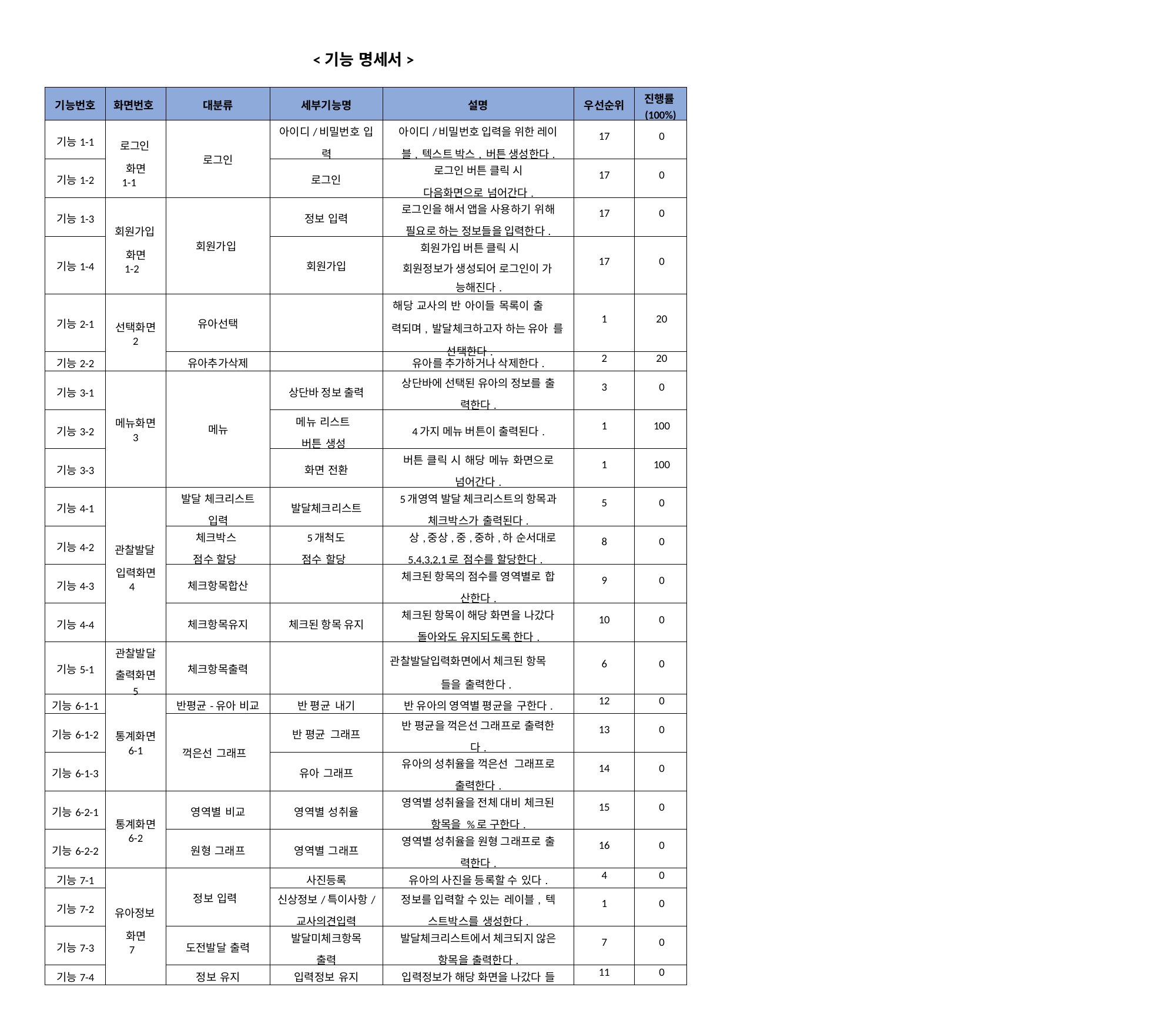

<기능 명세서>
| 기능번호 | 화면번호 | 대분류 | 세부기능명 | 설명 | 우선순위 | 진행률 (100%) |
| --- | --- | --- | --- | --- | --- | --- |
| 기능1-1 | 로그인 화면 1-1 | 로그인 | 아이디/비밀번호 입 력 | 아이디/비밀번호 입력을 위한 레이 블, 텍스트 박스, 버튼 생성한다. | 17 | 0 |
| 기능1-2 |  |  | 로그인 | 로그인 버튼 클릭 시 다음화면으로 넘어간다. | 17 | 0 |
| 기능1-3 | 회원가입 화면 1-2 | 회원가입 | 정보 입력 | 로그인을 해서 앱을 사용하기 위해 필요로 하는 정보들을 입력한다. | 17 | 0 |
| 기능1-4 |  |  | 회원가입 | 회원가입 버튼 클릭 시 회원정보가 생성되어 로그인이 가 능해진다. | 17 | 0 |
| 기능2-1 | 선택화면 2 | 유아선택 |  | 해당 교사의 반 아이들 목록이 출 력되며, 발달체크하고자 하는 유아 를 선택한다. | 1 | 20 |
| 기능2-2 |  | 유아추가삭제 |  | 유아를 추가하거나 삭제한다. | 2 | 20 |
| 기능3-1 | 메뉴화면 3 | 메뉴 | 상단바 정보 출력 | 상단바에 선택된 유아의 정보를 출 력한다. | 3 | 0 |
| 기능3-2 |  |  | 메뉴 리스트 버튼 생성 | 4가지 메뉴 버튼이 출력된다. | 1 | 100 |
| 기능3-3 |  |  | 화면 전환 | 버튼 클릭 시 해당 메뉴 화면으로 넘어간다. | 1 | 100 |
| 기능4-1 | 관찰발달 입력화면 4 | 발달 체크리스트 입력 | 발달체크리스트 | 5개영역 발달 체크리스트의 항목과 체크박스가 출력된다. | 5 | 0 |
| 기능4-2 |  | 체크박스 점수 할당 | 5개척도 점수 할당 | 상,중상,중,중하,하 순서대로 5,4,3,2,1로 점수를 할당한다. | 8 | 0 |
| 기능4-3 |  | 체크항목합산 |  | 체크된 항목의 점수를 영역별로 합 산한다. | 9 | 0 |
| 기능4-4 |  | 체크항목유지 | 체크된 항목 유지 | 체크된 항목이 해당 화면을 나갔다 돌아와도 유지되도록 한다. | 10 | 0 |
| 기능5-1 | 관찰발달 출력화면 5 | 체크항목출력 |  | 관찰발달입력화면에서 체크된 항목 들을 출력한다. | 6 | 0 |
| 기능6-1-1 | 통계화면 6-1 | 반평균-유아 비교 | 반 평균 내기 | 반 유아의 영역별 평균을 구한다. | 12 | 0 |
| 기능6-1-2 |  | 꺽은선 그래프 | 반 평균 그래프 | 반 평균을 꺽은선 그래프로 출력한 다. | 13 | 0 |
| 기능6-1-3 |  |  | 유아 그래프 | 유아의 성취율을 꺽은선 그래프로 출력한다. | 14 | 0 |
| 기능6-2-1 | 통계화면 6-2 | 영역별 비교 | 영역별 성취율 | 영역별 성취율을 전체 대비 체크된 항목을 %로 구한다. | 15 | 0 |
| 기능6-2-2 |  | 원형 그래프 | 영역별 그래프 | 영역별 성취율을 원형 그래프로 출 력한다. | 16 | 0 |
| 기능7-1 | 유아정보 화면 7 | 정보 입력 | 사진등록 | 유아의 사진을 등록할 수 있다. | 4 | 0 |
| 기능7-2 |  |  | 신상정보/특이사항/ 교사의견입력 | 정보를 입력할 수 있는 레이블, 텍 스트박스를 생성한다. | 1 | 0 |
| 기능7-3 |  | 도전발달 출력 | 발달미체크항목 출력 | 발달체크리스트에서 체크되지 않은 항목을 출력한다. | 7 | 0 |
| 기능7-4 |  | 정보 유지 | 입력정보 유지 | 입력정보가 해당 화면을 나갔다 들 | 11 | 0 |